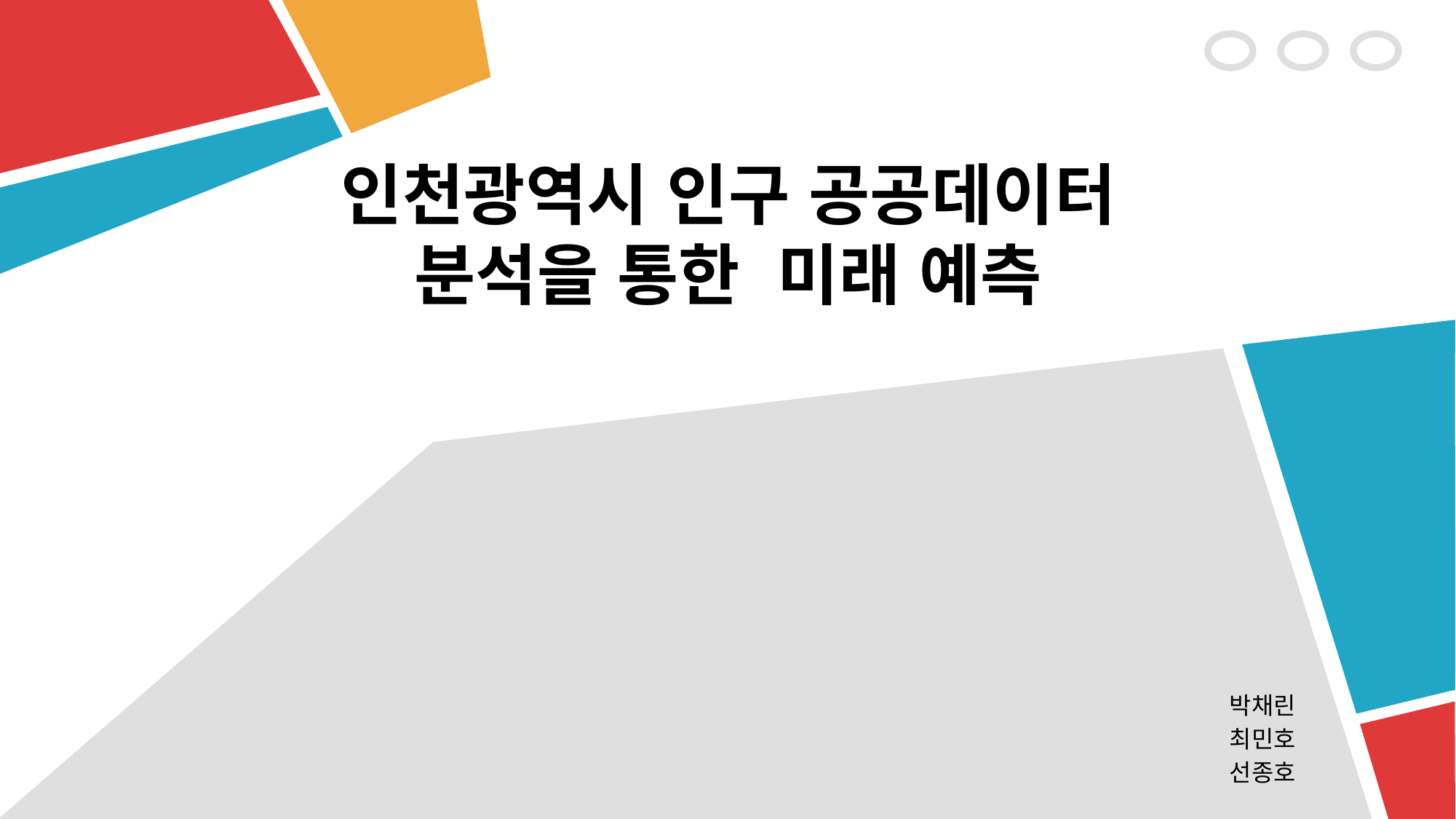

# 인천광역시 인구 공공데이터 분석을 통한  미래 예측
박채린
최민호
선종호